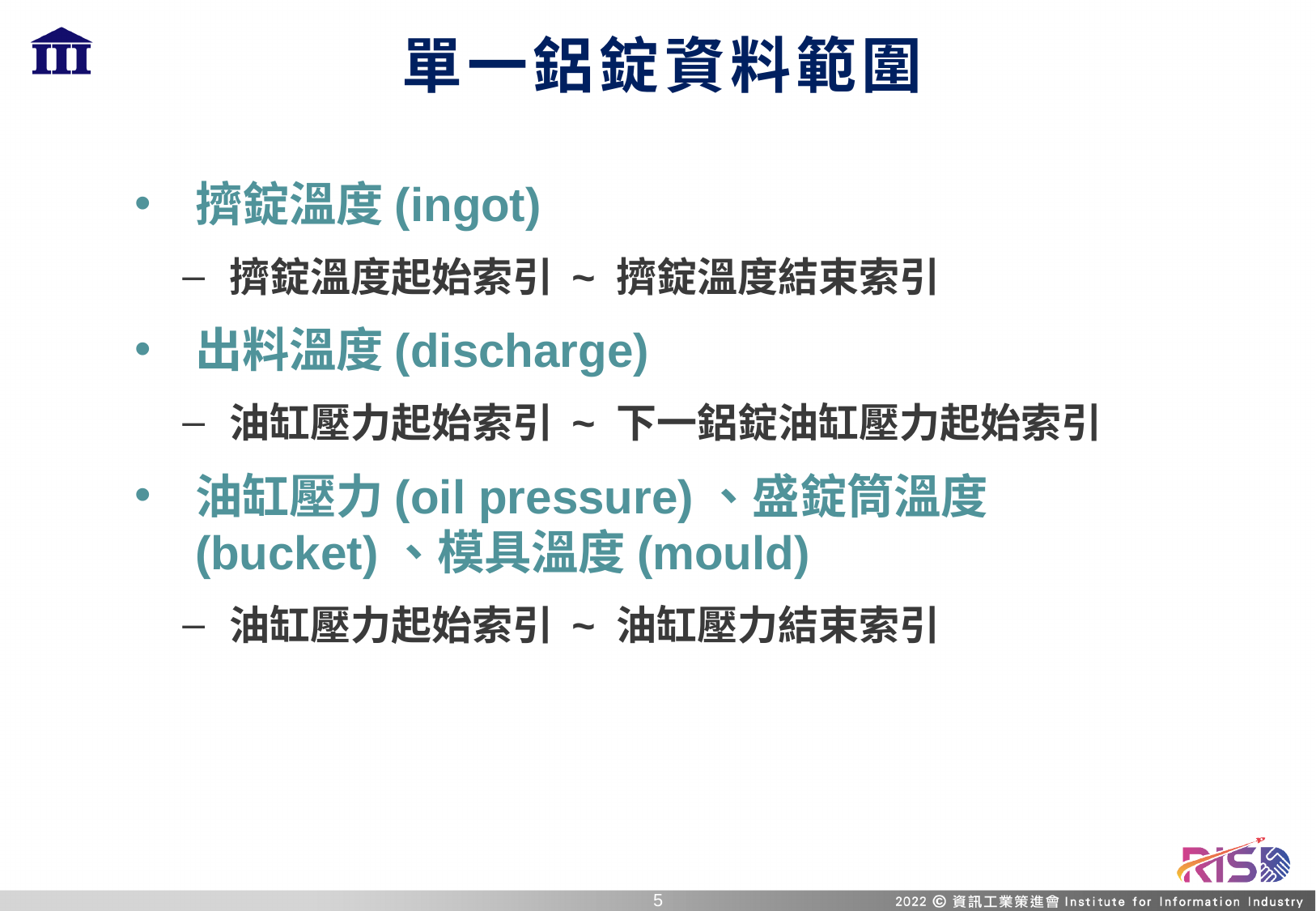

# 單一鋁錠資料範圍
擠錠溫度(ingot)
擠錠溫度起始索引 ~ 擠錠溫度結束索引
出料溫度(discharge)
油缸壓力起始索引 ~ 下一鋁錠油缸壓力起始索引
油缸壓力(oil pressure)、盛錠筒溫度(bucket)、模具溫度(mould)
油缸壓力起始索引 ~ 油缸壓力結束索引
5